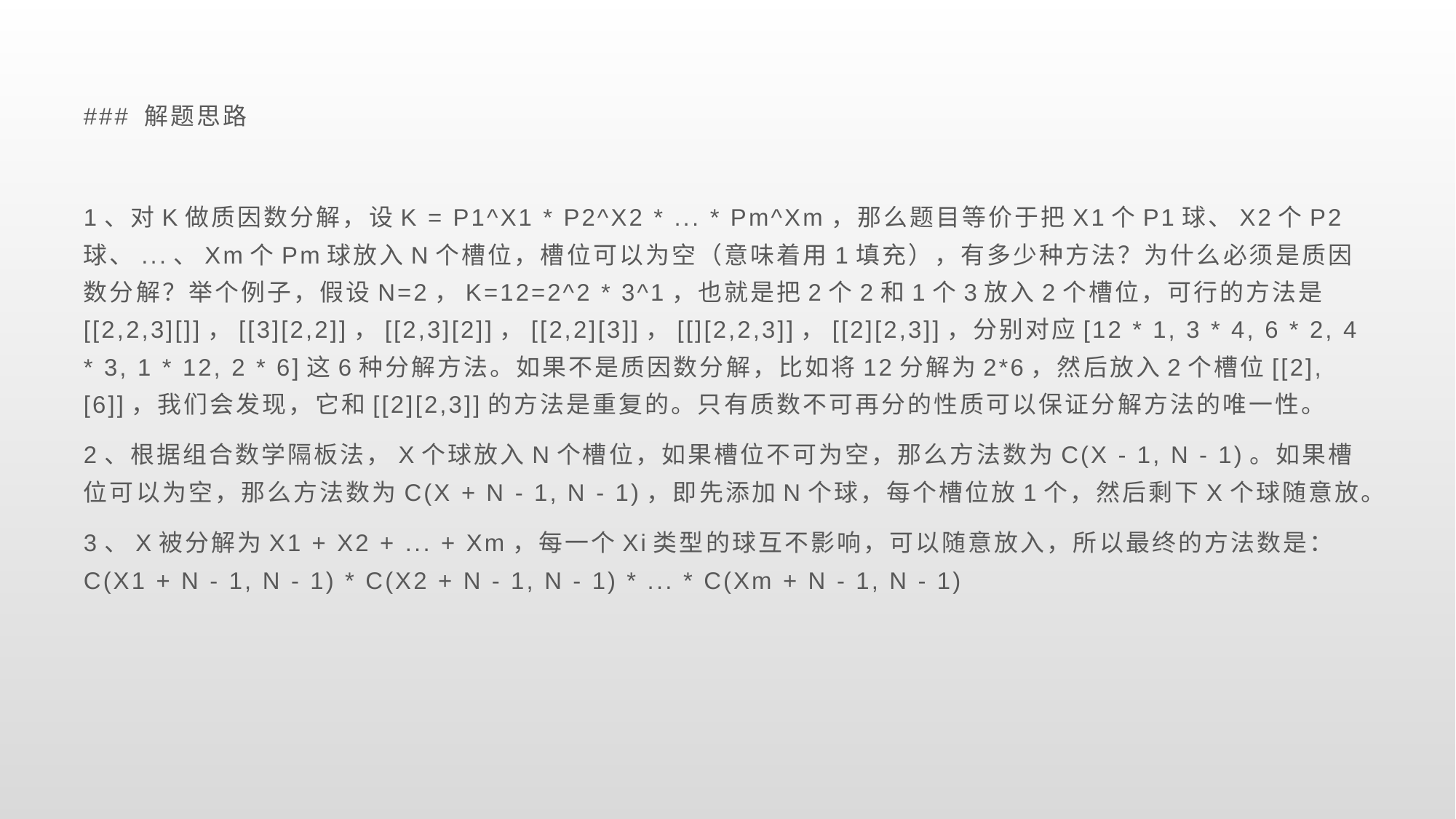

### 解题思路

1、对K做质因数分解，设K = P1^X1 * P2^X2 * ... * Pm^Xm，那么题目等价于把X1个P1球、X2个P2球、...、Xm个Pm球放入N个槽位，槽位可以为空（意味着用1填充），有多少种方法？为什么必须是质因数分解？举个例子，假设N=2，K=12=2^2 * 3^1，也就是把2个2和1个3放入2个槽位，可行的方法是[[2,2,3][]]，[[3][2,2]]，[[2,3][2]]，[[2,2][3]]，[[][2,2,3]]，[[2][2,3]]，分别对应[12 * 1, 3 * 4, 6 * 2, 4 * 3, 1 * 12, 2 * 6]这6种分解方法。如果不是质因数分解，比如将12分解为2*6，然后放入2个槽位[[2],[6]]，我们会发现，它和[[2][2,3]]的方法是重复的。只有质数不可再分的性质可以保证分解方法的唯一性。
2、根据组合数学隔板法，X个球放入N个槽位，如果槽位不可为空，那么方法数为C(X - 1, N - 1)。如果槽位可以为空，那么方法数为C(X + N - 1, N - 1)，即先添加N个球，每个槽位放1个，然后剩下X个球随意放。
3、X被分解为X1 + X2 + ... + Xm，每一个Xi类型的球互不影响，可以随意放入，所以最终的方法数是：C(X1 + N - 1, N - 1) * C(X2 + N - 1, N - 1) * ... * C(Xm + N - 1, N - 1)